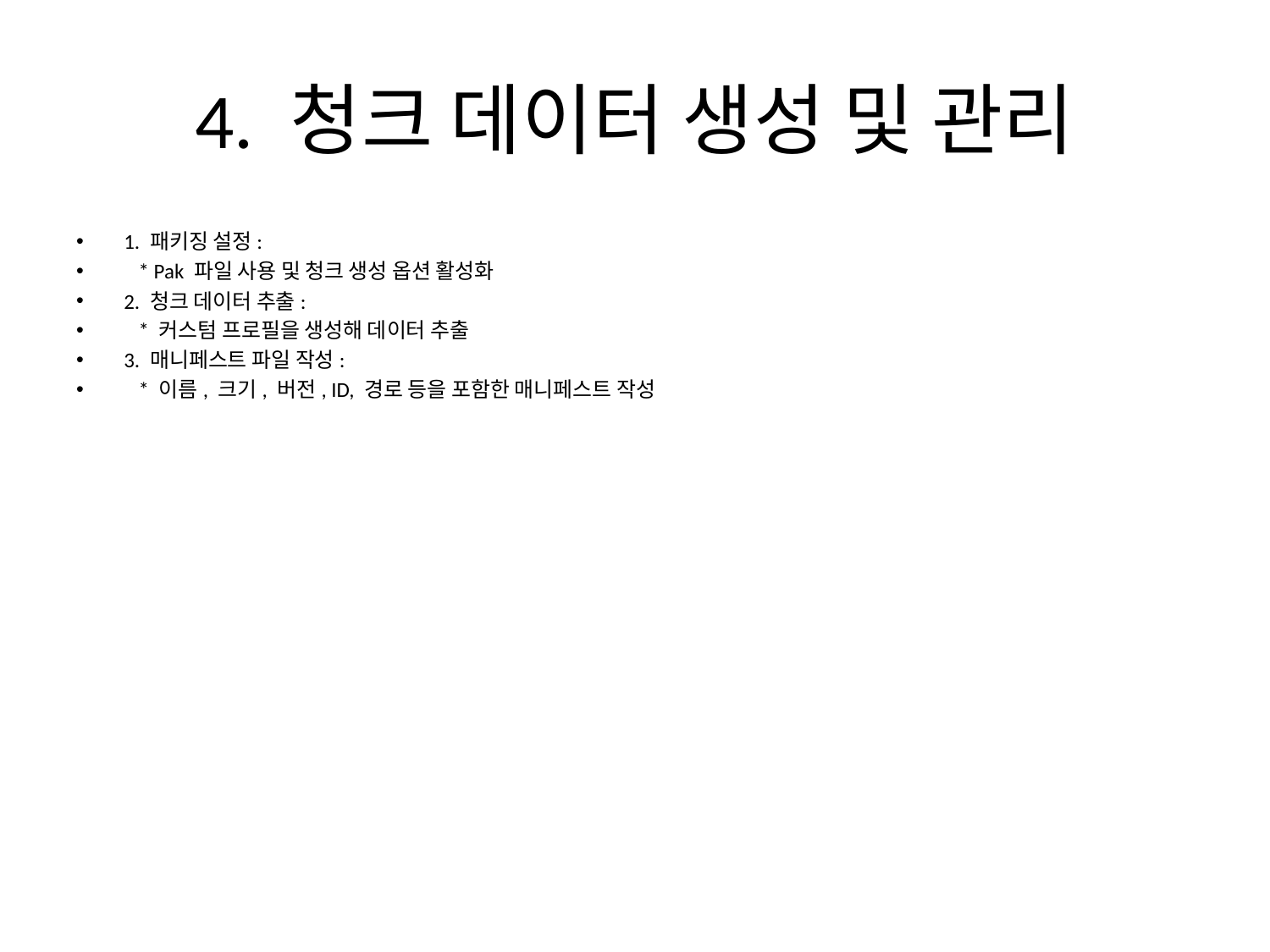

# 4. 청크 데이터 생성 및 관리
1. 패키징 설정:
   * Pak 파일 사용 및 청크 생성 옵션 활성화
2. 청크 데이터 추출:
   * 커스텀 프로필을 생성해 데이터 추출
3. 매니페스트 파일 작성:
   * 이름, 크기, 버전, ID, 경로 등을 포함한 매니페스트 작성